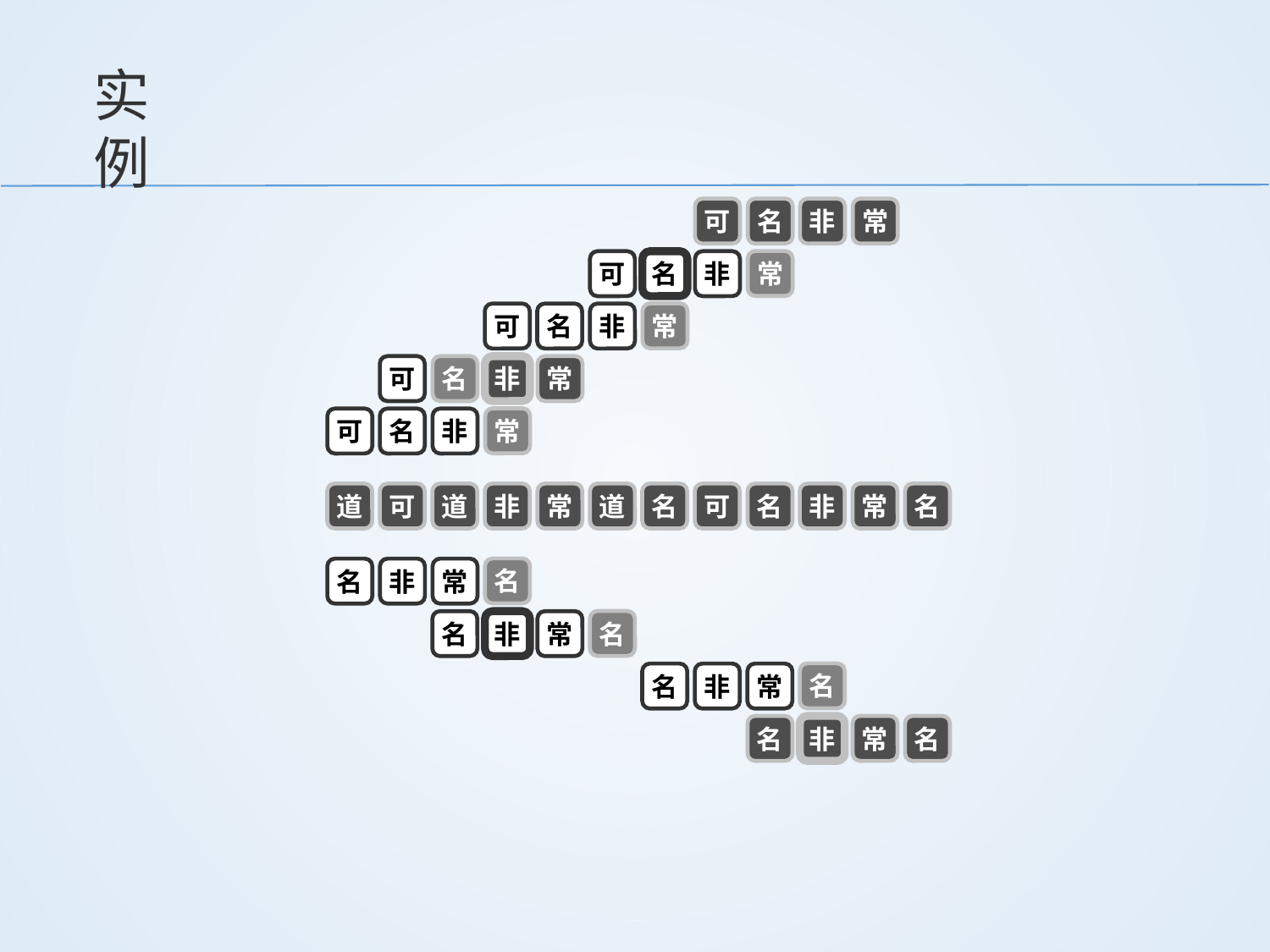

# 实例
可
名
非
常

常
可
名
非
常
可
名
非
可
名
非
常
常
可
名
非
道
可
道
非
常
道
名
可
名
非
常
名
名
名
非
常
名
名
非
常
名
名
非
常
名
非
常
名